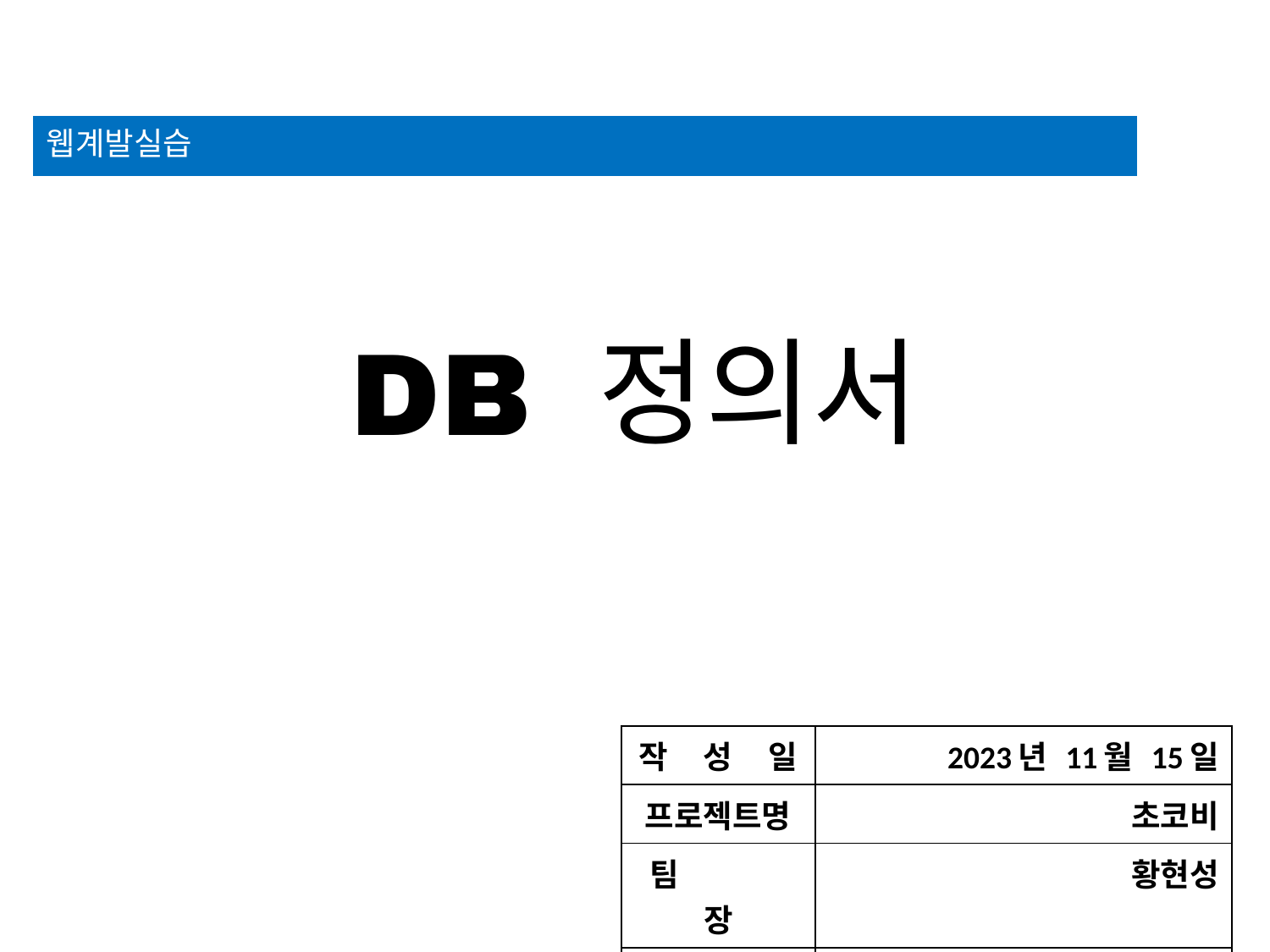

웹계발실습
# DB 정의서
| 작 성 일 | 2023년 11월 15일 |
| --- | --- |
| 프로젝트명 | 초코비 |
| 팀 장 | 황현성 |
| 팀 원 | 심현철, 한지헌 |